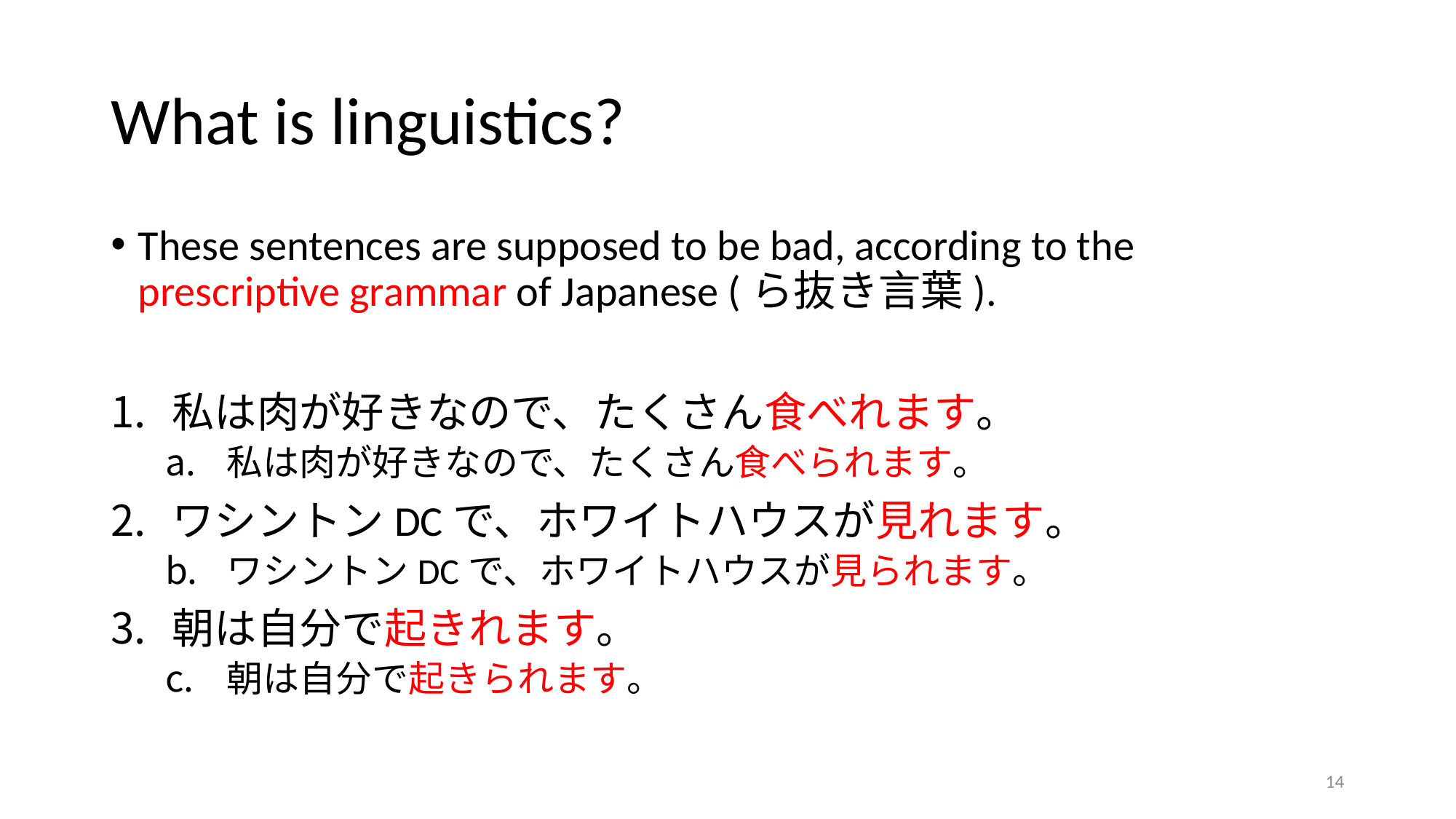

# What is linguistics?
These sentences are supposed to be bad, according to the prescriptive grammar of Japanese (ら抜き言葉).

私は肉が好きなので、たくさん食べれます。
私は肉が好きなので、たくさん食べられます。
ワシントンDCで、ホワイトハウスが見れます。
ワシントンDCで、ホワイトハウスが見られます。
朝は自分で起きれます。
朝は自分で起きられます。

14